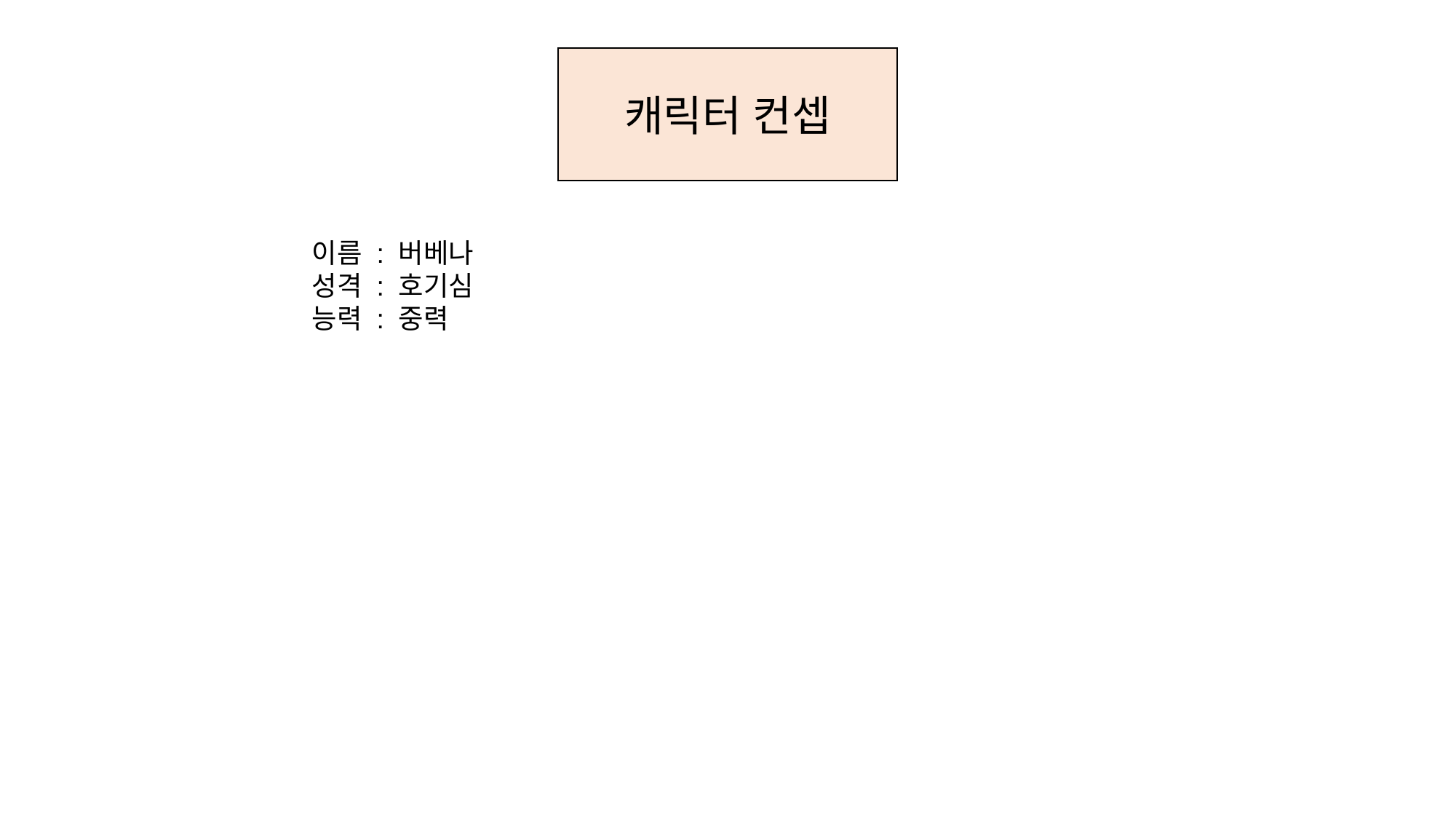

캐릭터 컨셉
이름 : 버베나
성격 : 호기심
능력 : 중력